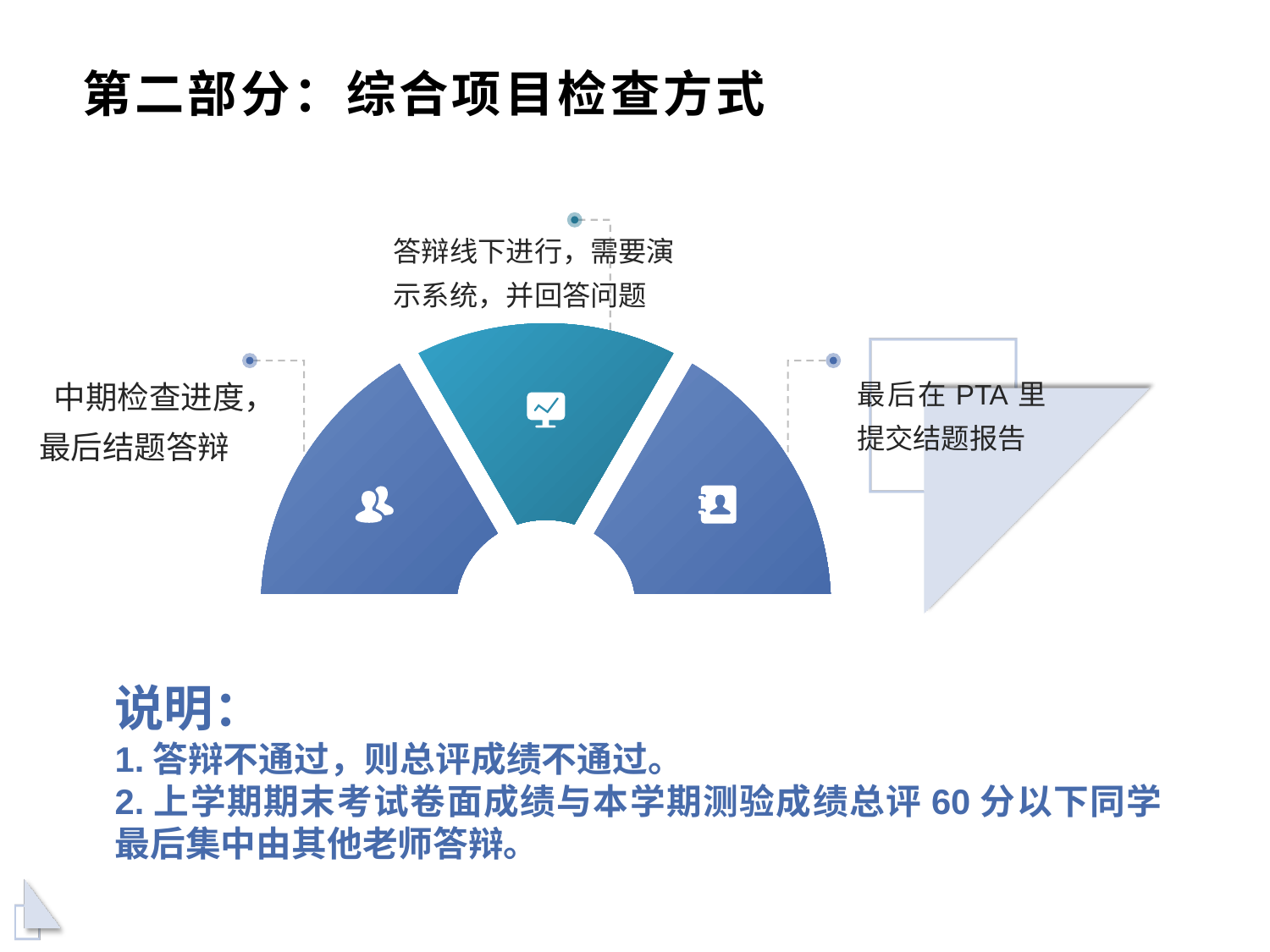

# 第二部分：综合项目检查方式

答辩线下进行，需要演示系统，并回答问题

 中期检查进度，最后结题答辩

最后在PTA里提交结题报告

说明：
1.答辩不通过，则总评成绩不通过。
2.上学期期末考试卷面成绩与本学期测验成绩总评60分以下同学最后集中由其他老师答辩。
24